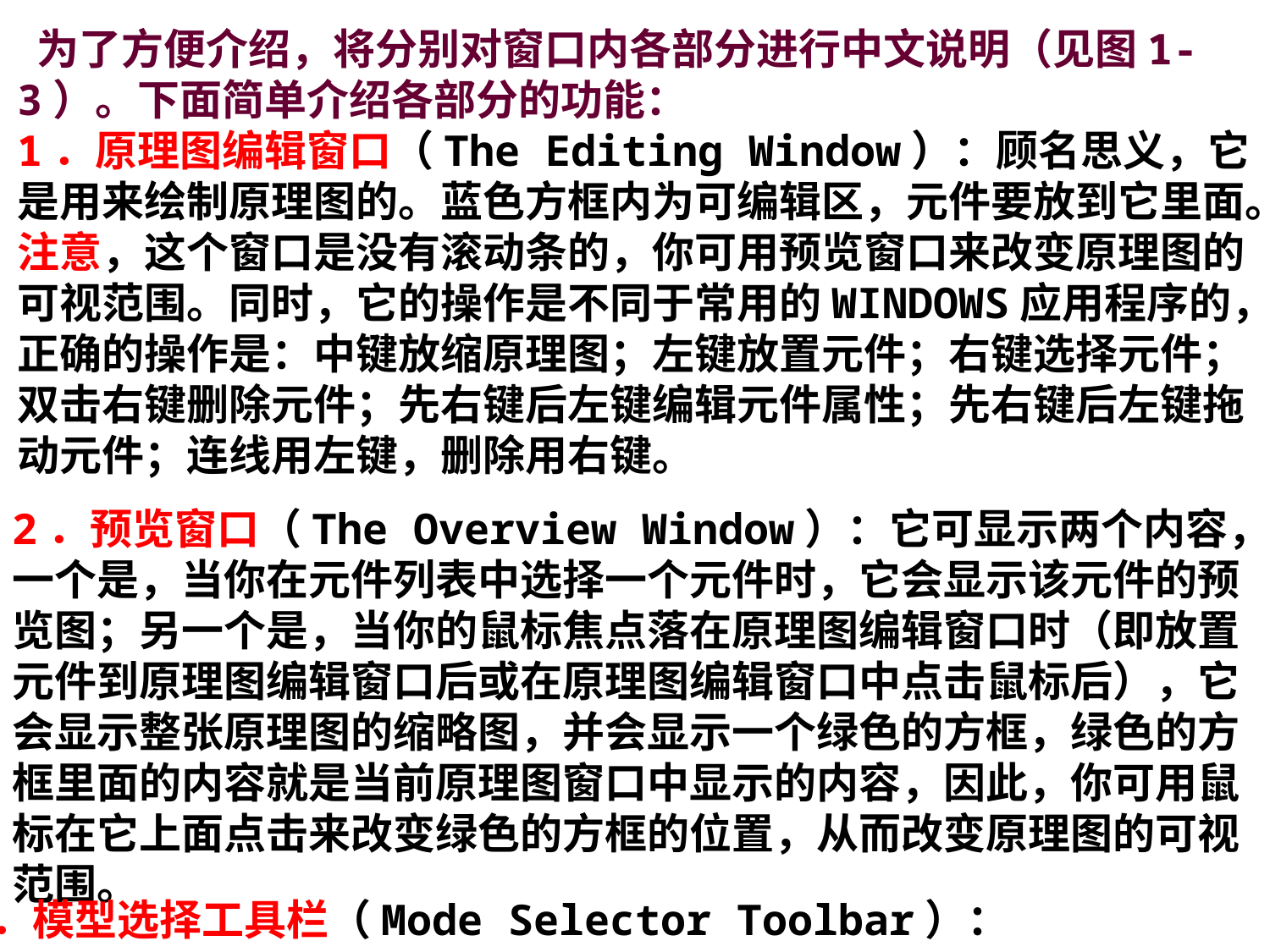

为了方便介绍，将分别对窗口内各部分进行中文说明（见图1-3）。下面简单介绍各部分的功能：
1．原理图编辑窗口（The Editing Window）：顾名思义，它是用来绘制原理图的。蓝色方框内为可编辑区，元件要放到它里面。注意，这个窗口是没有滚动条的，你可用预览窗口来改变原理图的可视范围。同时，它的操作是不同于常用的WINDOWS应用程序的，正确的操作是：中键放缩原理图；左键放置元件；右键选择元件；双击右键删除元件；先右键后左键编辑元件属性；先右键后左键拖动元件；连线用左键，删除用右键。

2．预览窗口（The Overview Window）：它可显示两个内容，一个是，当你在元件列表中选择一个元件时，它会显示该元件的预览图；另一个是，当你的鼠标焦点落在原理图编辑窗口时（即放置元件到原理图编辑窗口后或在原理图编辑窗口中点击鼠标后），它会显示整张原理图的缩略图，并会显示一个绿色的方框，绿色的方框里面的内容就是当前原理图窗口中显示的内容，因此，你可用鼠标在它上面点击来改变绿色的方框的位置，从而改变原理图的可视范围。
3．模型选择工具栏（Mode Selector Toolbar）：